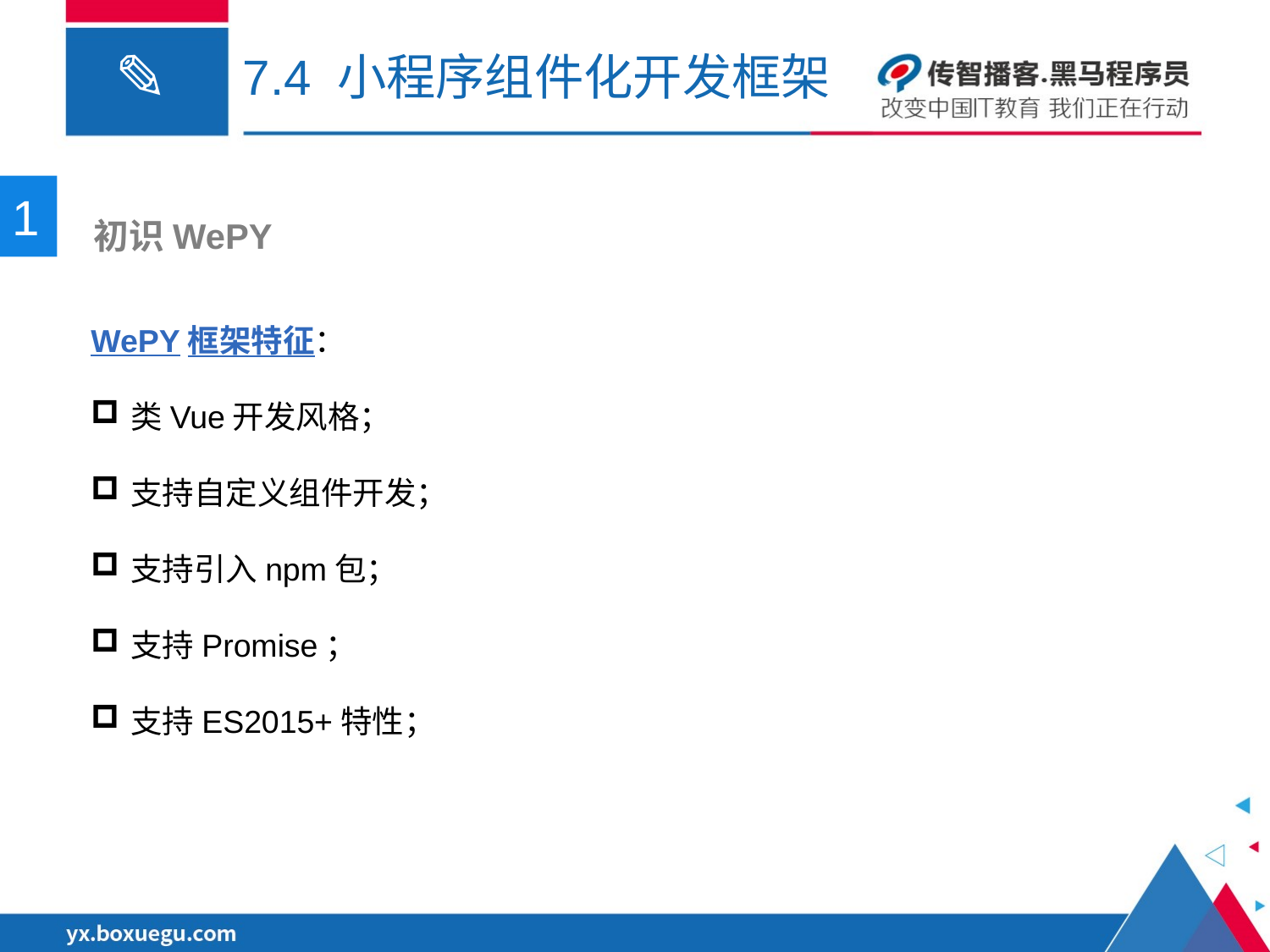

# 7.4 小程序组件化开发框架

1
  初识WePY
WePY框架特征：
类Vue开发风格；
支持自定义组件开发；
支持引入npm包；
支持Promise；
支持ES2015+特性；